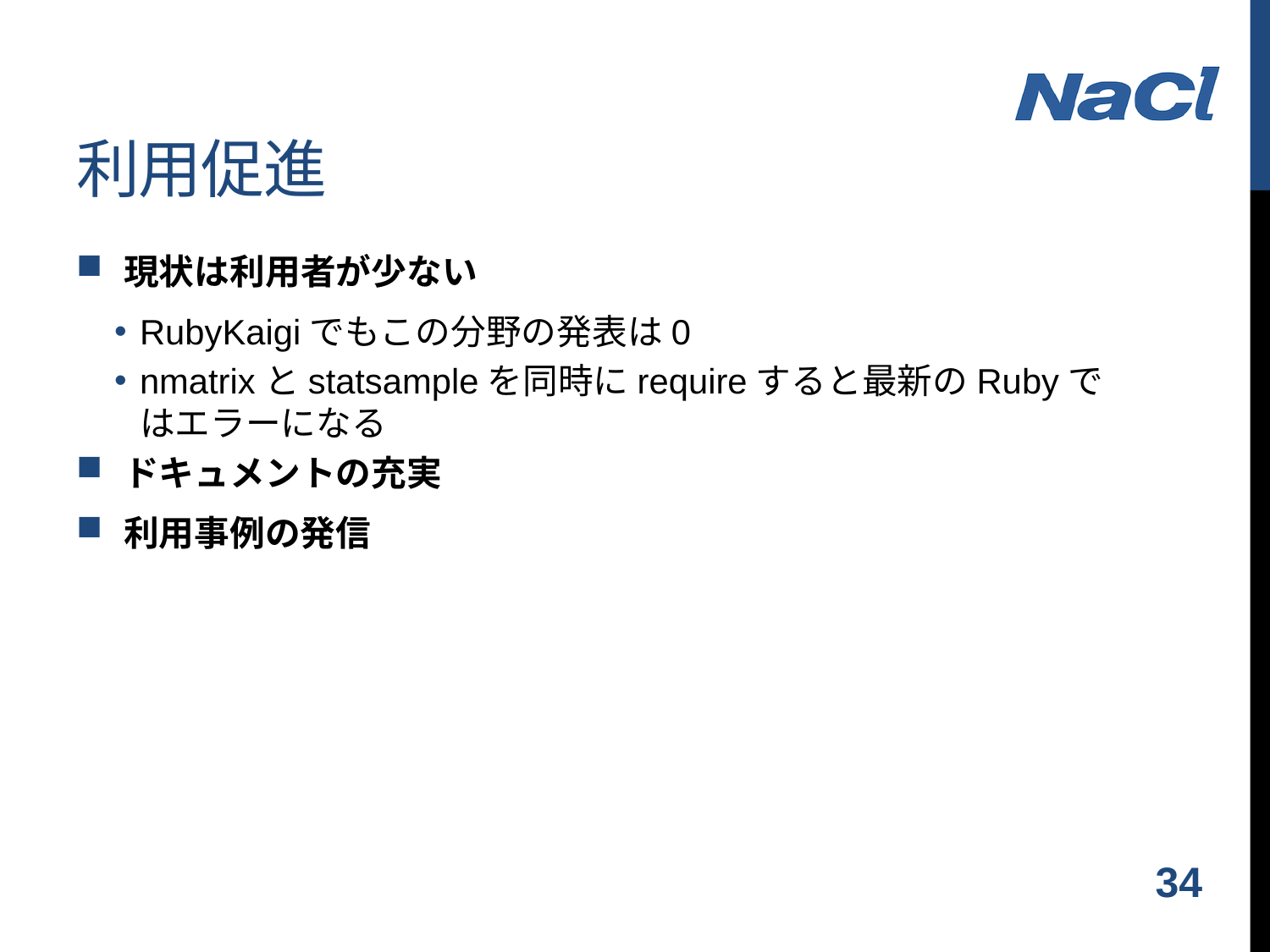

# 利用促進
現状は利用者が少ない
RubyKaigiでもこの分野の発表は0
nmatrixとstatsampleを同時にrequireすると最新のRubyではエラーになる
ドキュメントの充実
利用事例の発信

34